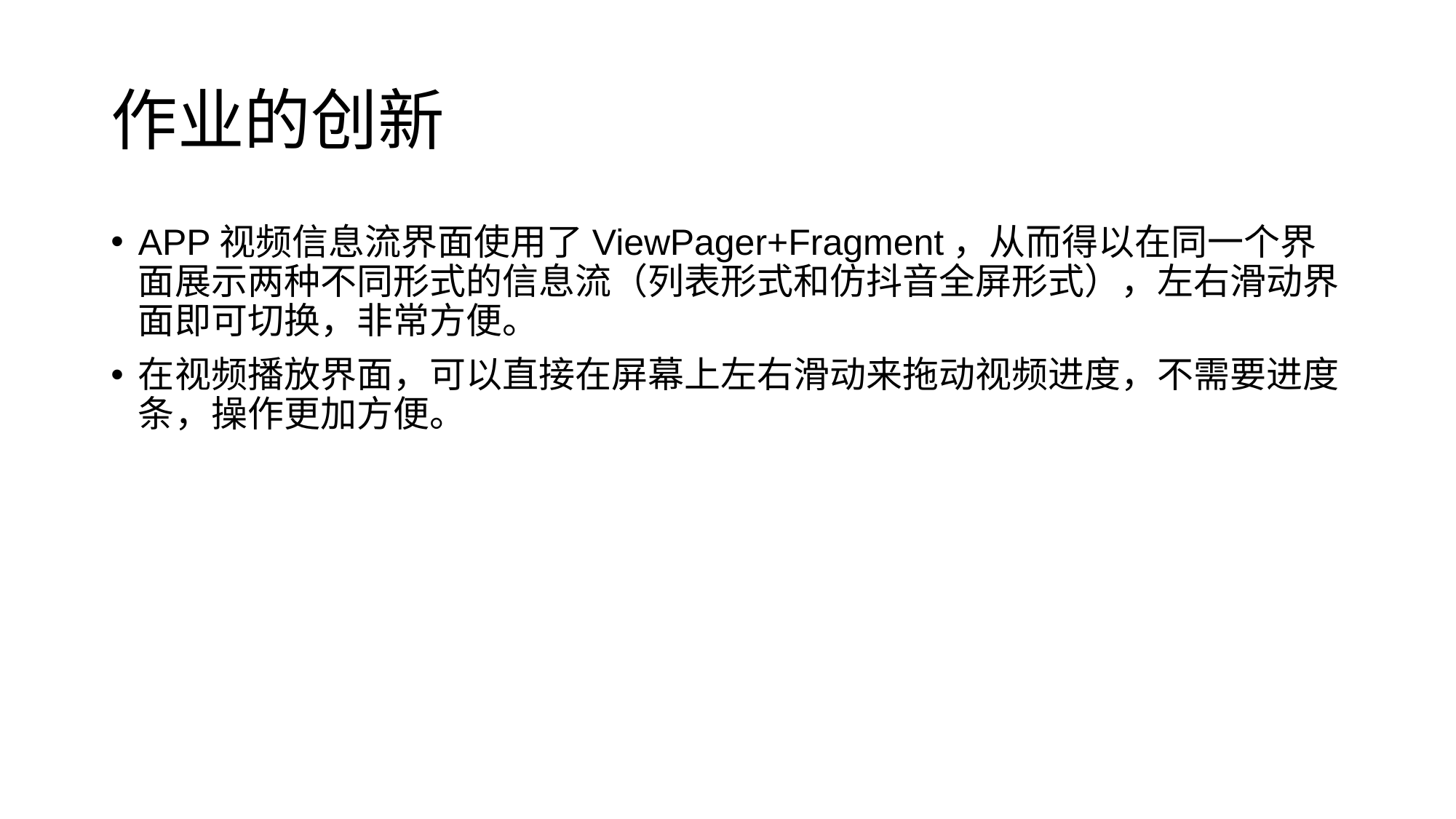

# 作业的创新
APP视频信息流界面使用了ViewPager+Fragment，从而得以在同一个界面展示两种不同形式的信息流（列表形式和仿抖音全屏形式），左右滑动界面即可切换，非常方便。
在视频播放界面，可以直接在屏幕上左右滑动来拖动视频进度，不需要进度条，操作更加方便。